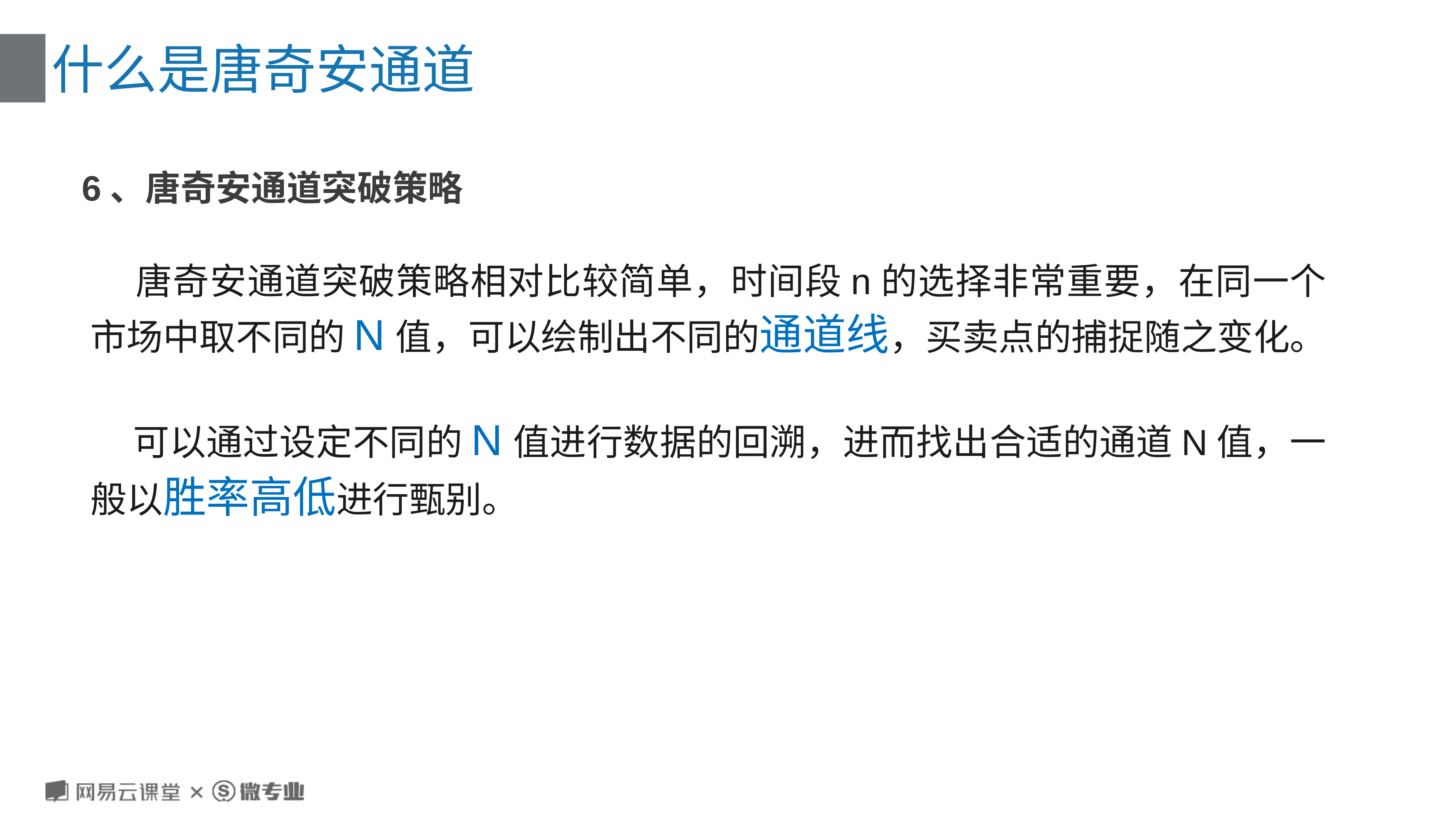

# 什么是唐奇安通道
6、唐奇安通道突破策略
    唐奇安通道突破策略相对比较简单，时间段n的选择非常重要，在同一个市场中取不同的N值，可以绘制出不同的通道线，买卖点的捕捉随之变化。

    可以通过设定不同的N值进行数据的回溯，进而找出合适的通道N值，一般以胜率高低进行甄别。